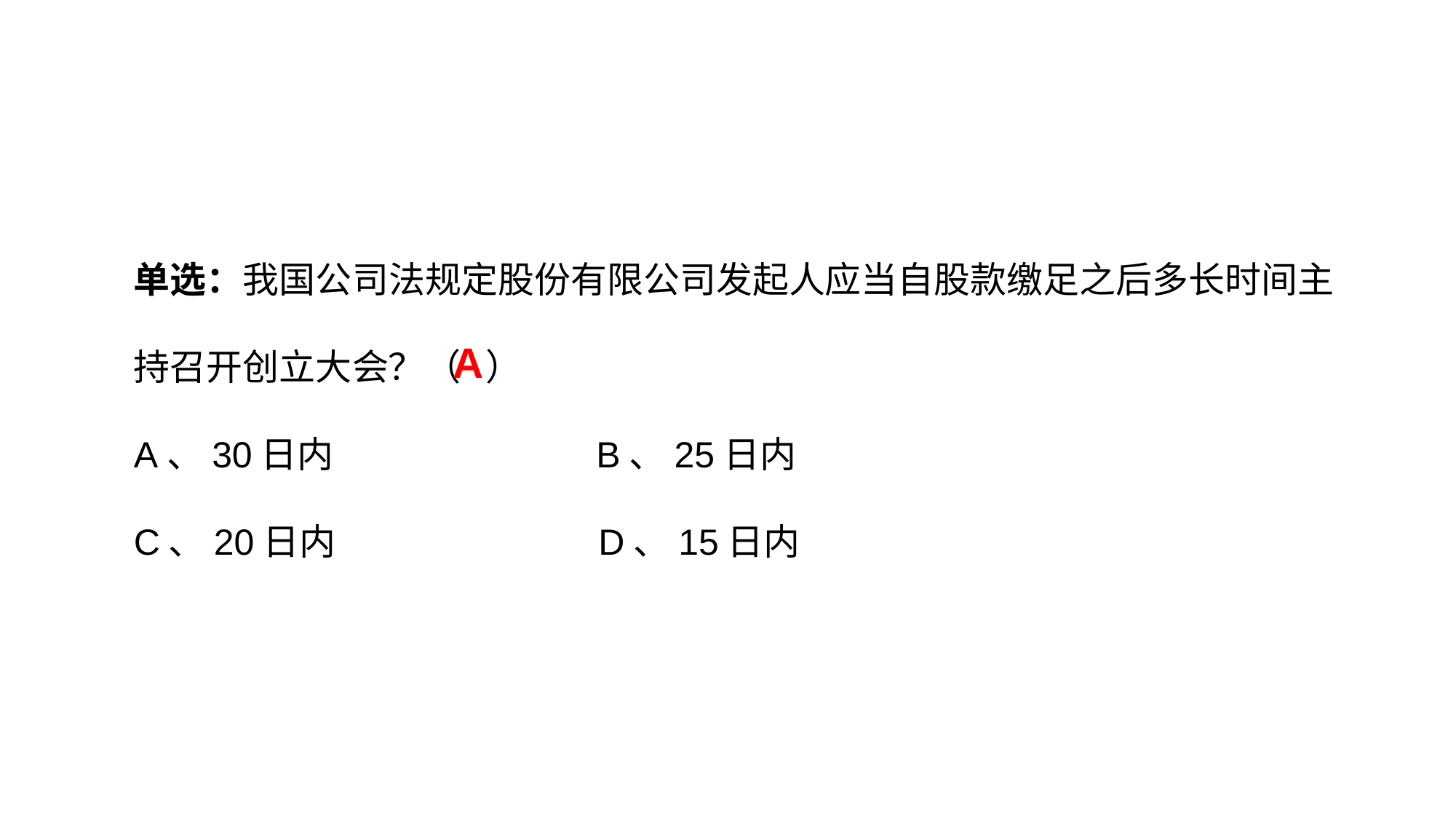

单选：我国公司法规定股份有限公司发起人应当自股款缴足之后多长时间主持召开创立大会？（   ）
A、30日内                               B、25日内
C、20日内                               D、15日内
A